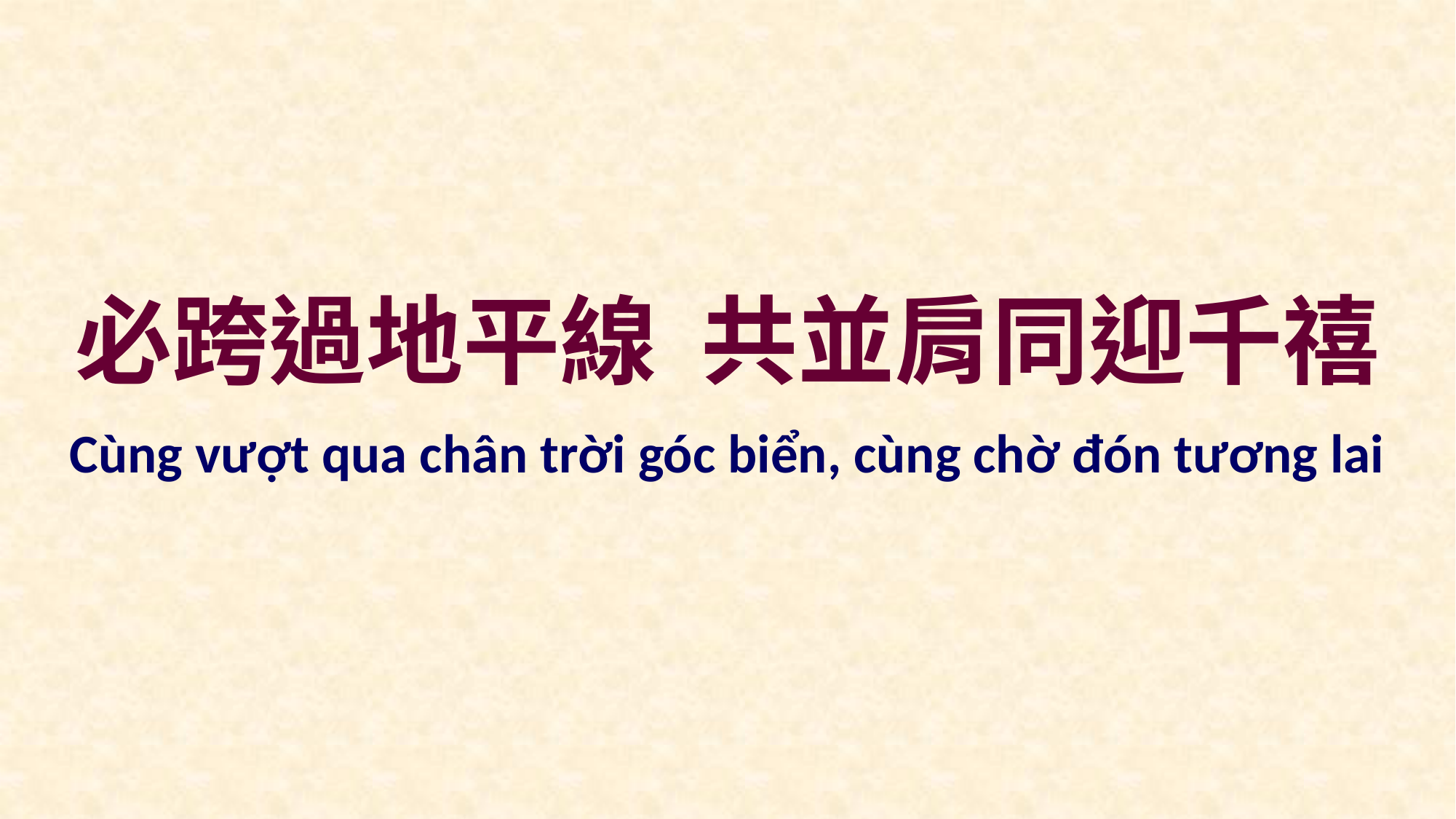

必跨過地平線  共並肩同迎千禧
Cùng vượt qua chân trời góc biển, cùng chờ đón tương lai